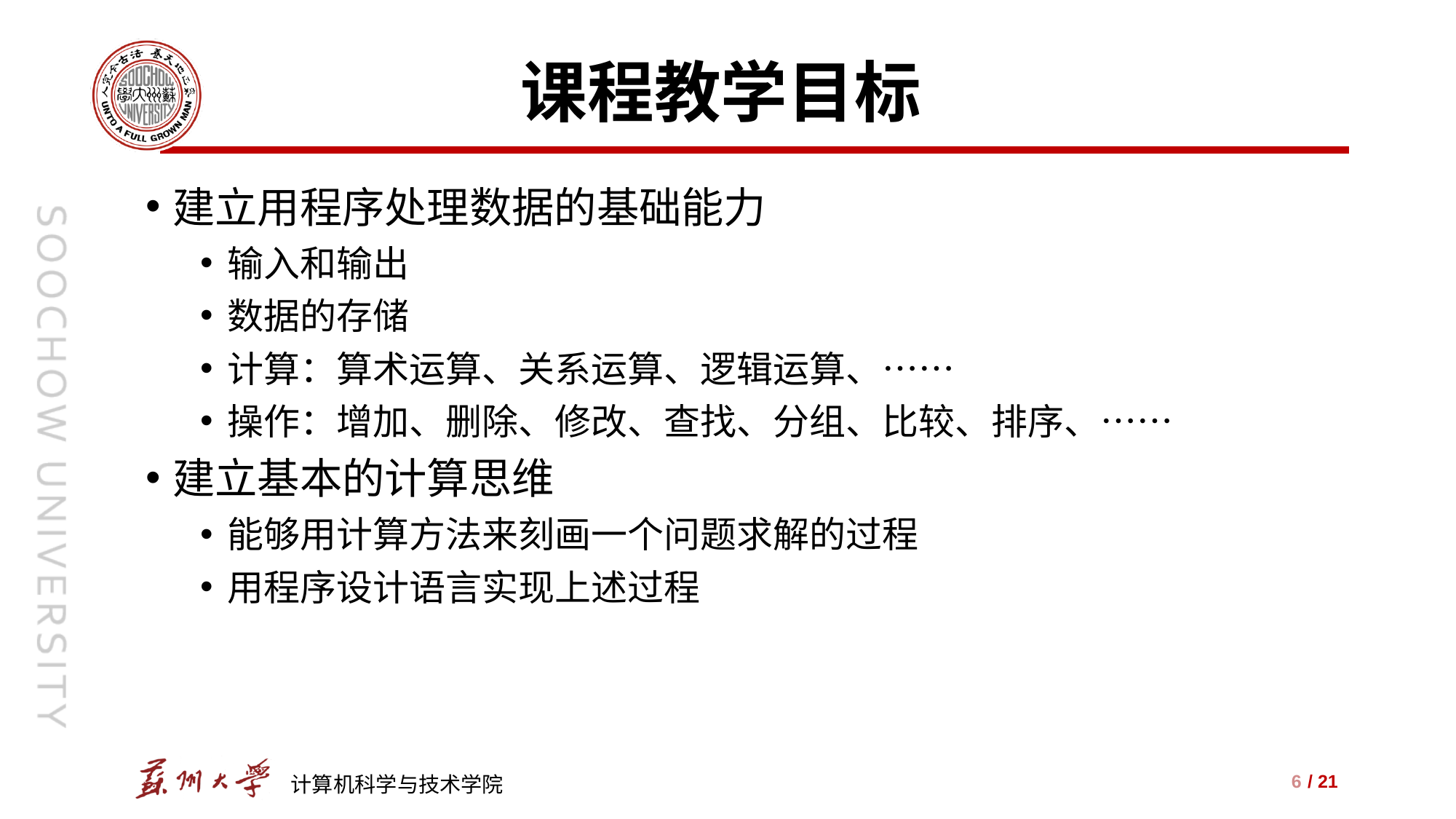

# 课程教学目标
建立用程序处理数据的基础能力
输入和输出
数据的存储
计算：算术运算、关系运算、逻辑运算、……
操作：增加、删除、修改、查找、分组、比较、排序、……
建立基本的计算思维
能够用计算方法来刻画一个问题求解的过程
用程序设计语言实现上述过程

6